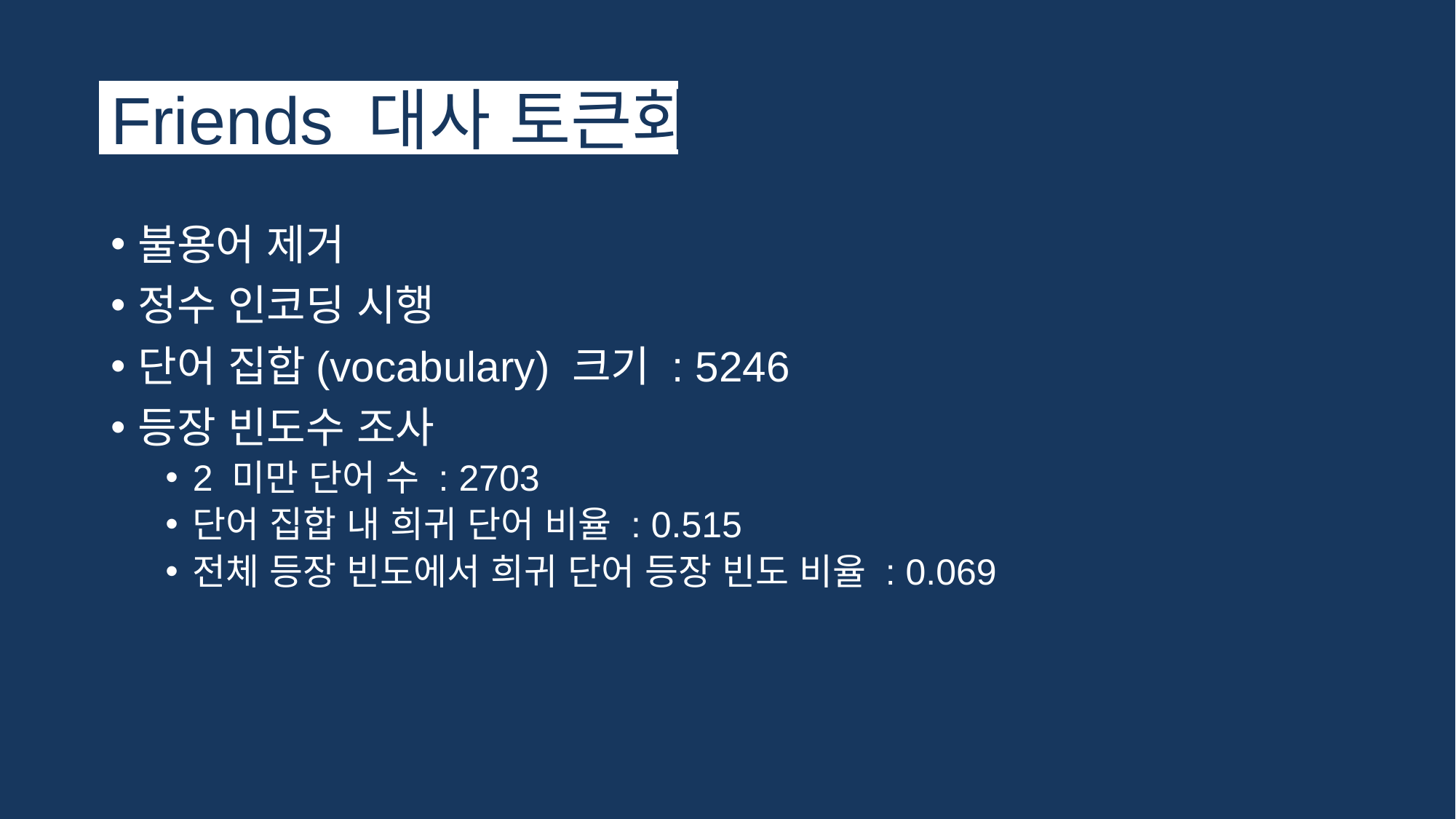

# Friends 대사 토큰화

불용어 제거
정수 인코딩 시행
단어 집합(vocabulary) 크기 : 5246
등장 빈도수 조사
2 미만 단어 수 : 2703
단어 집합 내 희귀 단어 비율 : 0.515
전체 등장 빈도에서 희귀 단어 등장 빈도 비율 : 0.069